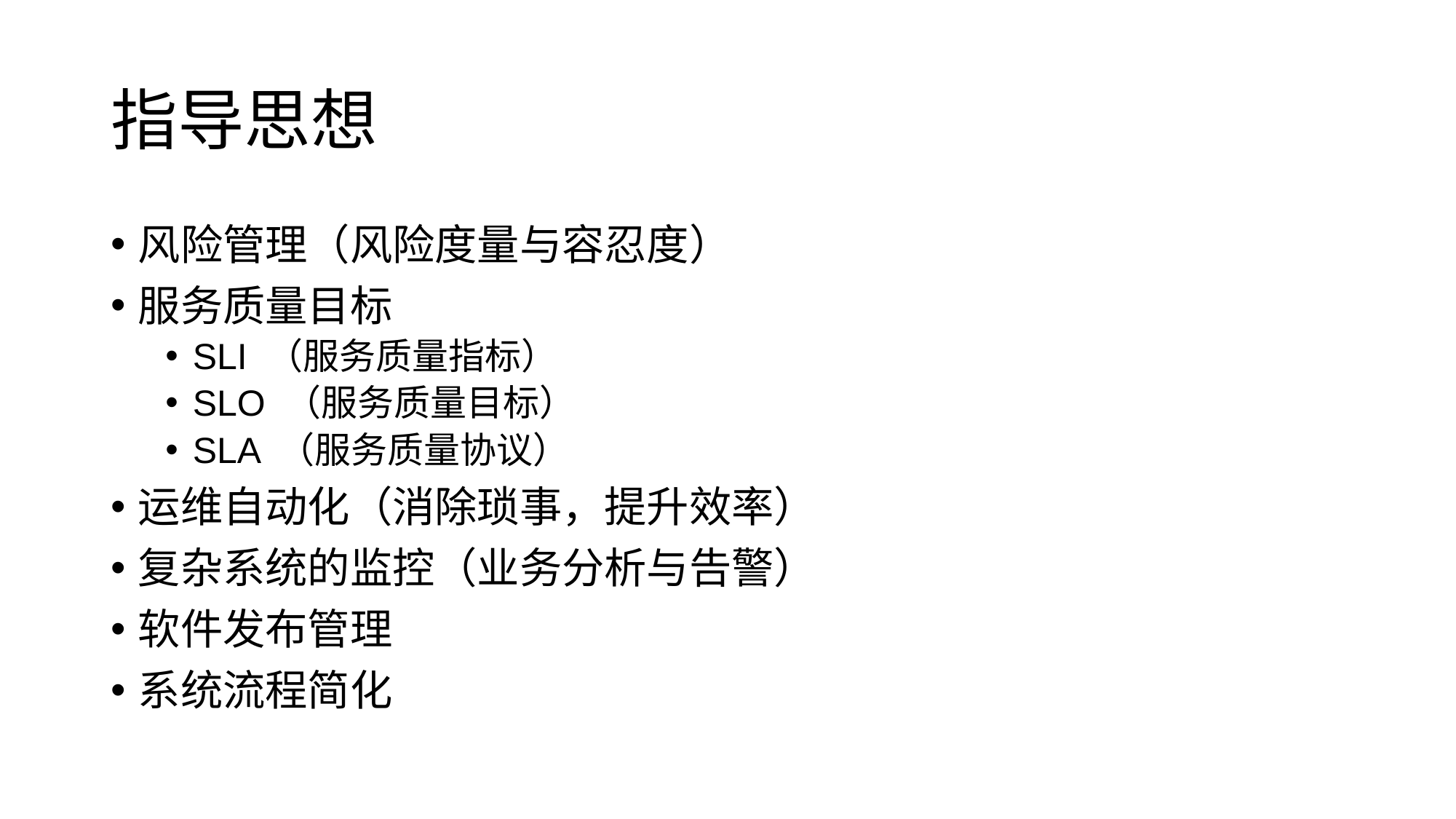

# 指导思想
风险管理（风险度量与容忍度）
服务质量目标
SLI （服务质量指标）
SLO （服务质量目标）
SLA （服务质量协议）
运维自动化（消除琐事，提升效率）
复杂系统的监控（业务分析与告警）
软件发布管理
系统流程简化